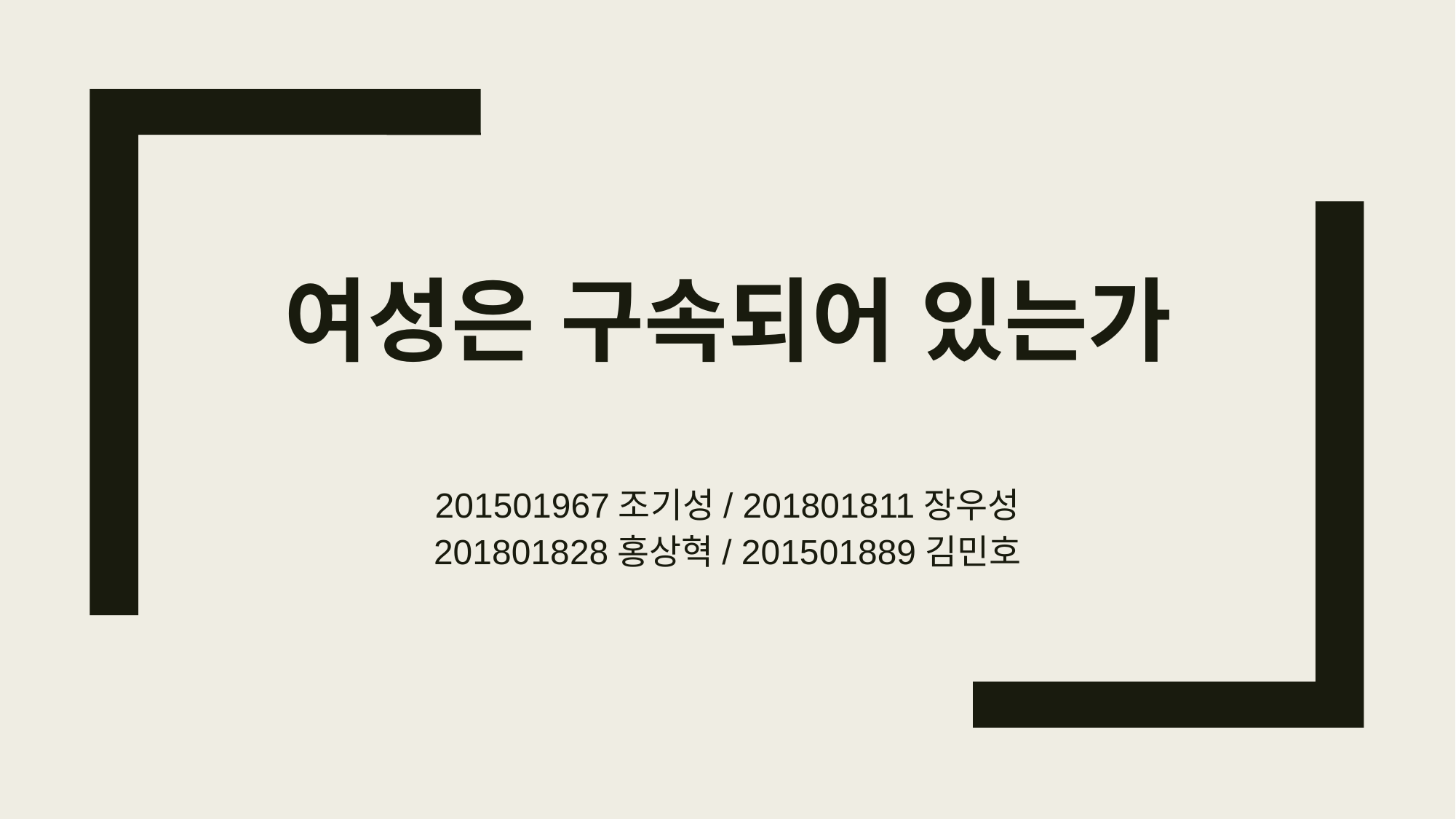

# 여성은 구속되어 있는가
201501967조기성/ 201801811장우성
201801828홍상혁/ 201501889김민호